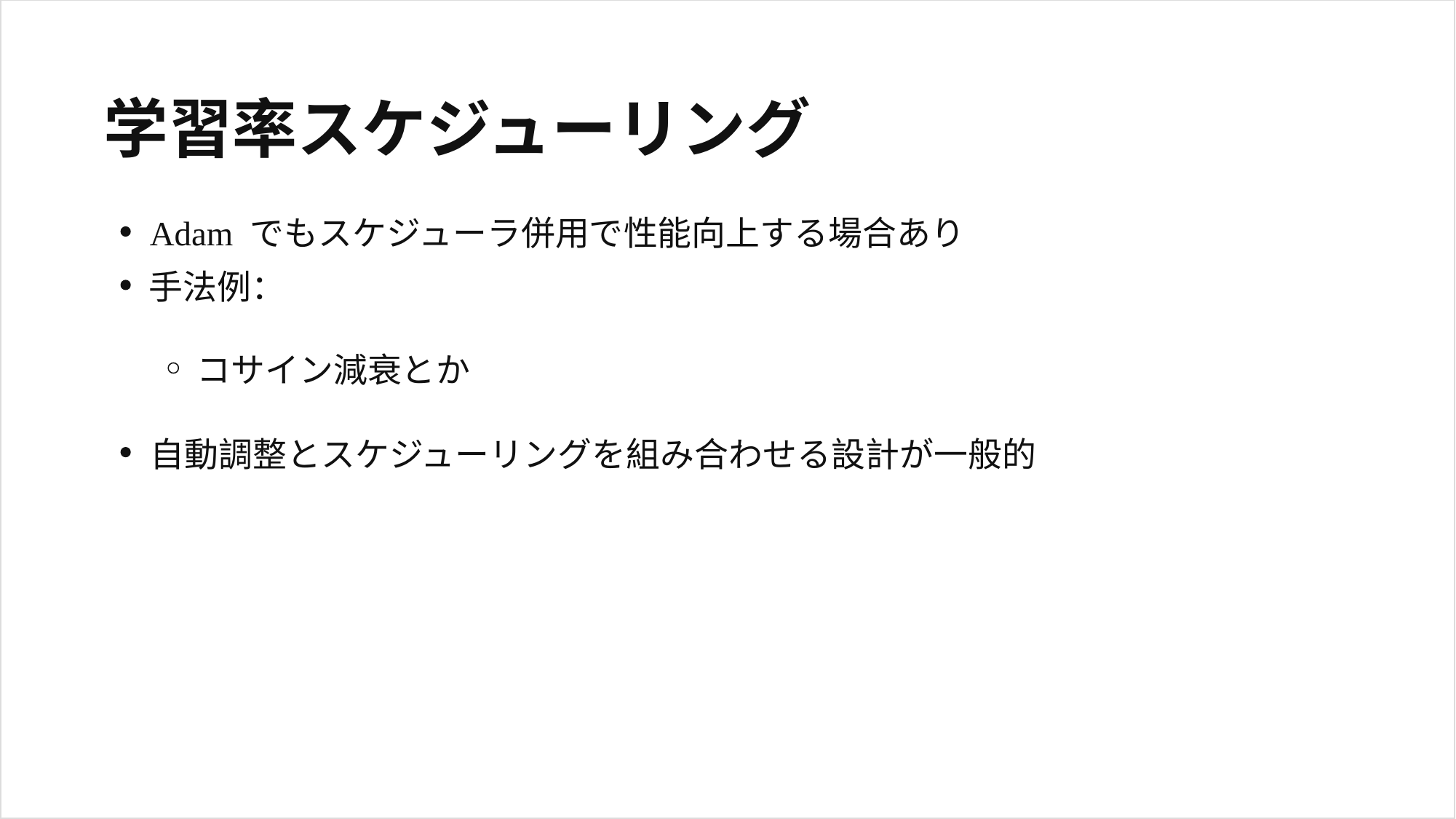

学習率スケジューリング
Adam でもスケジューラ併用で性能向上する場合あり

手法例：

コサイン減衰とか

自動調整とスケジューリングを組み合わせる設計が一般的